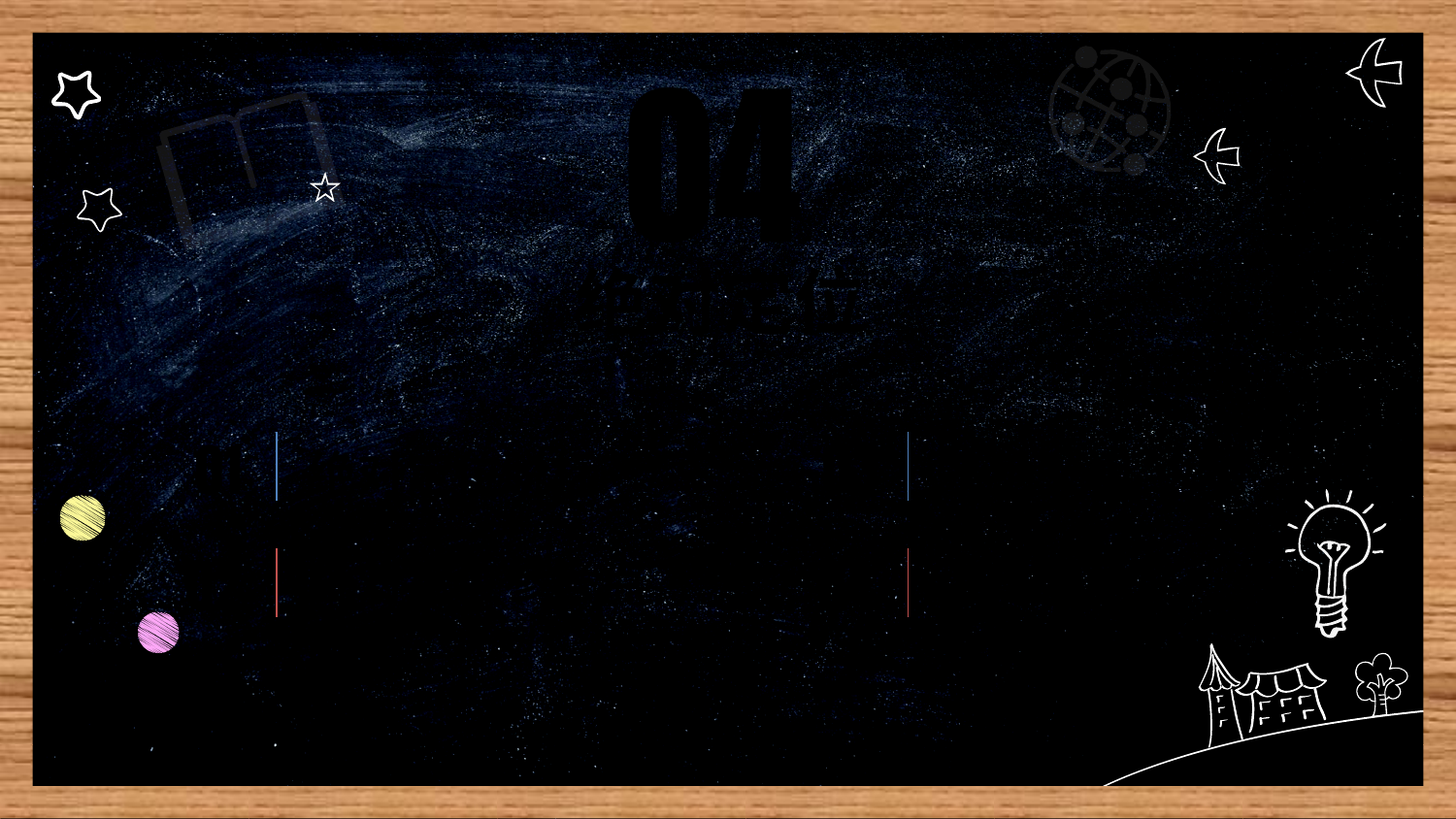

04
绝对定位
03
01
子绝父相
绝对定位脱标

注意事项
绝对定位参考点
04
02